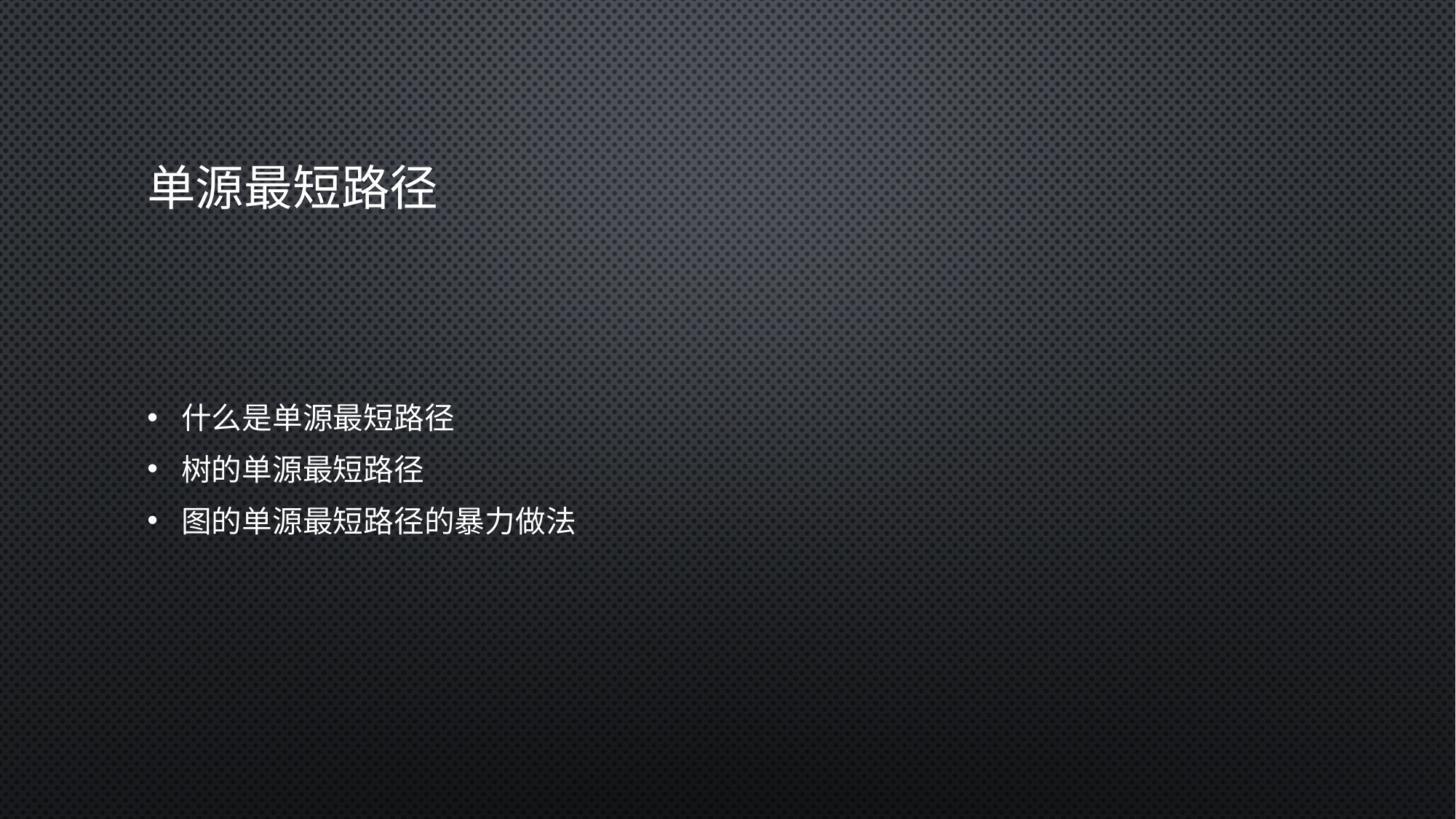

# 单源最短路径
什么是单源最短路径
树的单源最短路径
图的单源最短路径的暴力做法